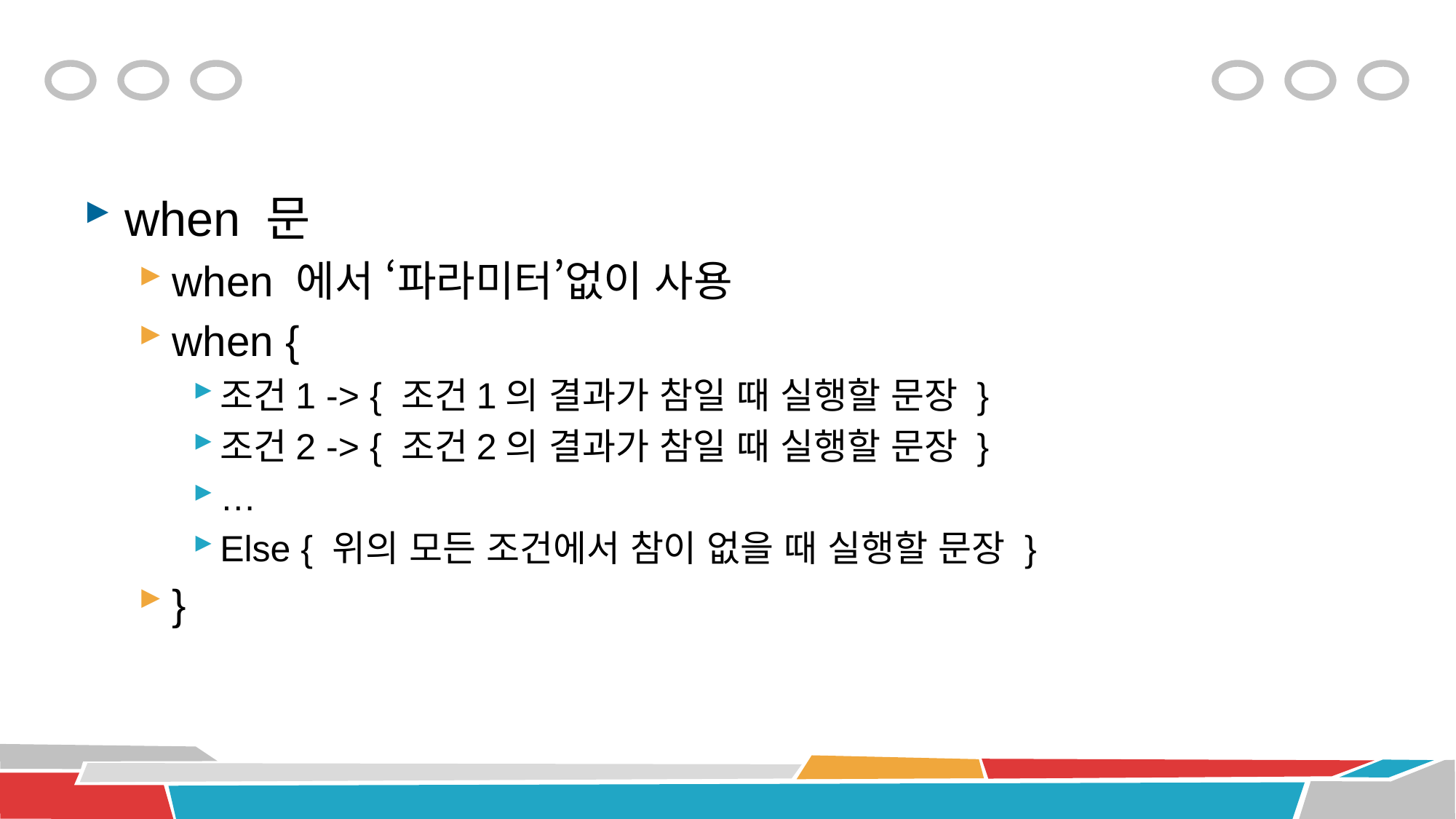

#
when 문
when 에서 ‘파라미터’없이 사용
when {
조건1 -> { 조건1의 결과가 참일 때 실행할 문장 }
조건2 -> { 조건2의 결과가 참일 때 실행할 문장 }
…
Else { 위의 모든 조건에서 참이 없을 때 실행할 문장 }
}